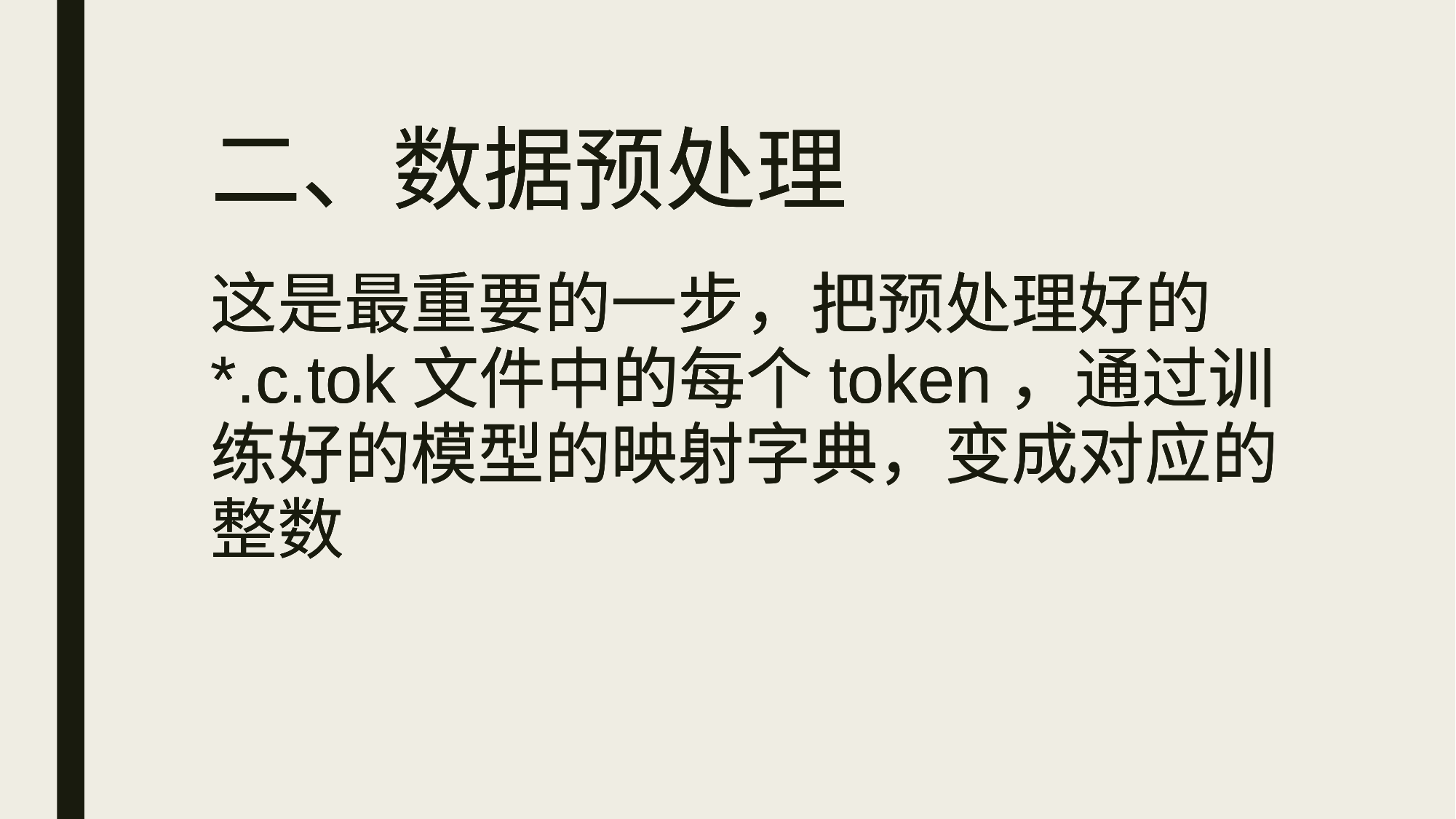

# 二、数据预处理
二、数据预处理
二、数据预处理
这是最重要的一步，把预处理好的*.c.tok文件中的每个token，通过训练好的模型的映射字典，变成对应的整数
这是最重要的一步，把预处理好的*.c.tok文件中的每个token，通过训练好的模型的映射字典，变成对应的整数
这是最重要的一步，把预处理好的*.c.tok文件中的每个token，通过训练好的模型的映射字典，变成对应的整数